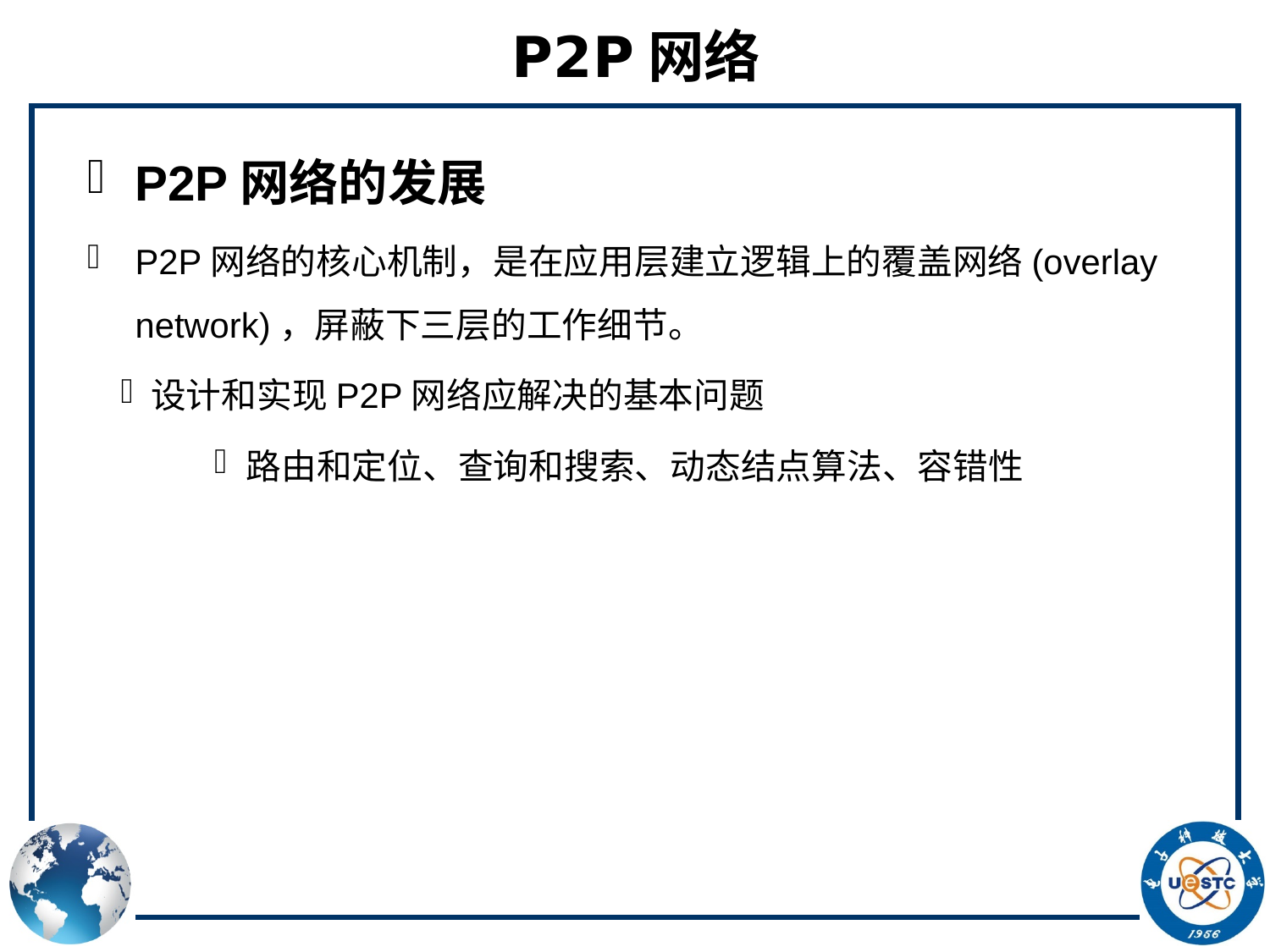

# P2P网络
P2P网络的发展
P2P网络的核心机制，是在应用层建立逻辑上的覆盖网络(overlay network)，屏蔽下三层的工作细节。
设计和实现P2P网络应解决的基本问题
路由和定位、查询和搜索、动态结点算法、容错性